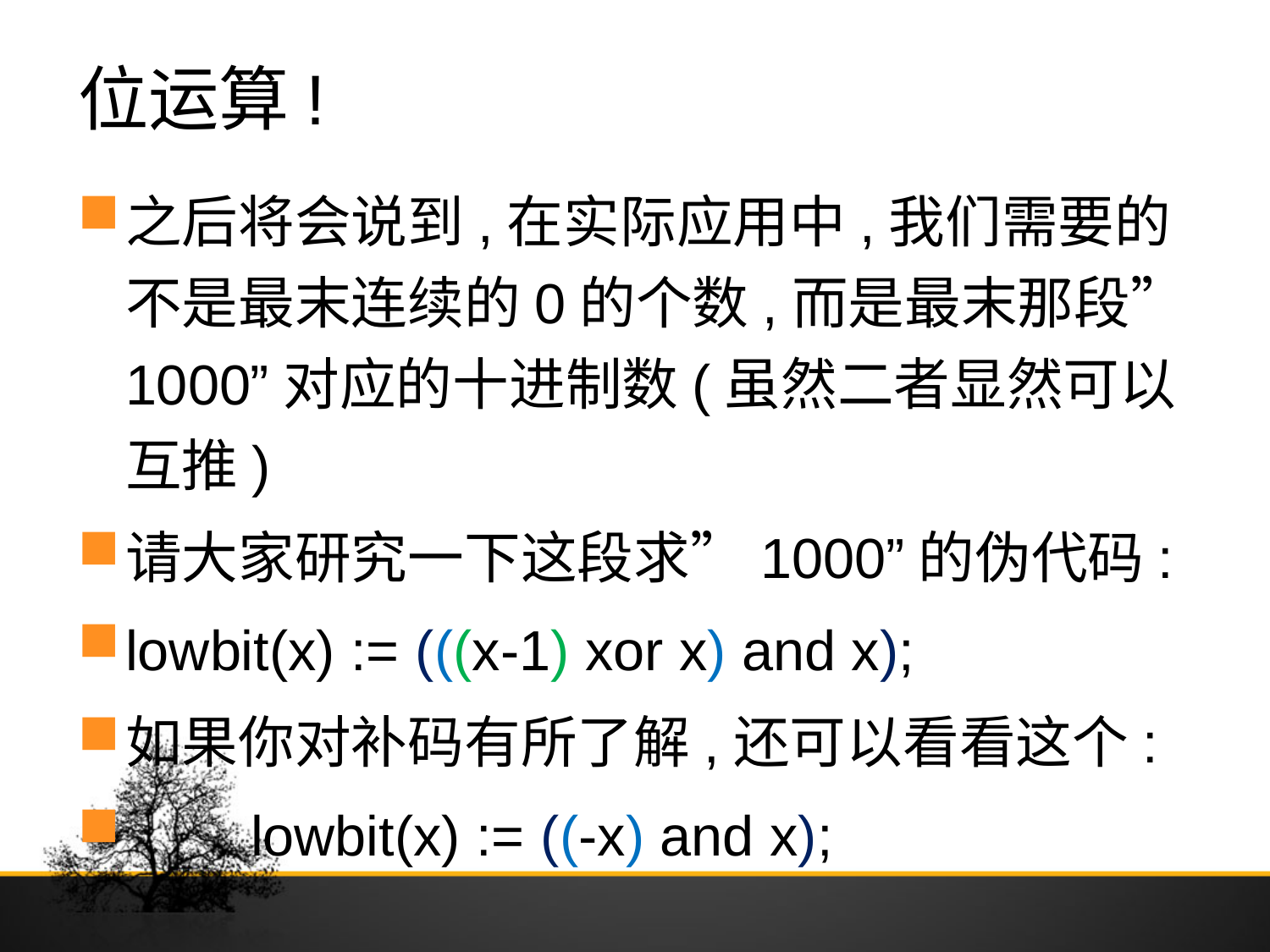

# 位运算!
之后将会说到,在实际应用中,我们需要的不是最末连续的0的个数,而是最末那段”1000”对应的十进制数(虽然二者显然可以互推)
请大家研究一下这段求”1000”的伪代码:
lowbit(x) := (((x-1) xor x) and x);
如果你对补码有所了解,还可以看看这个:
        lowbit(x) := ((-x) and x);